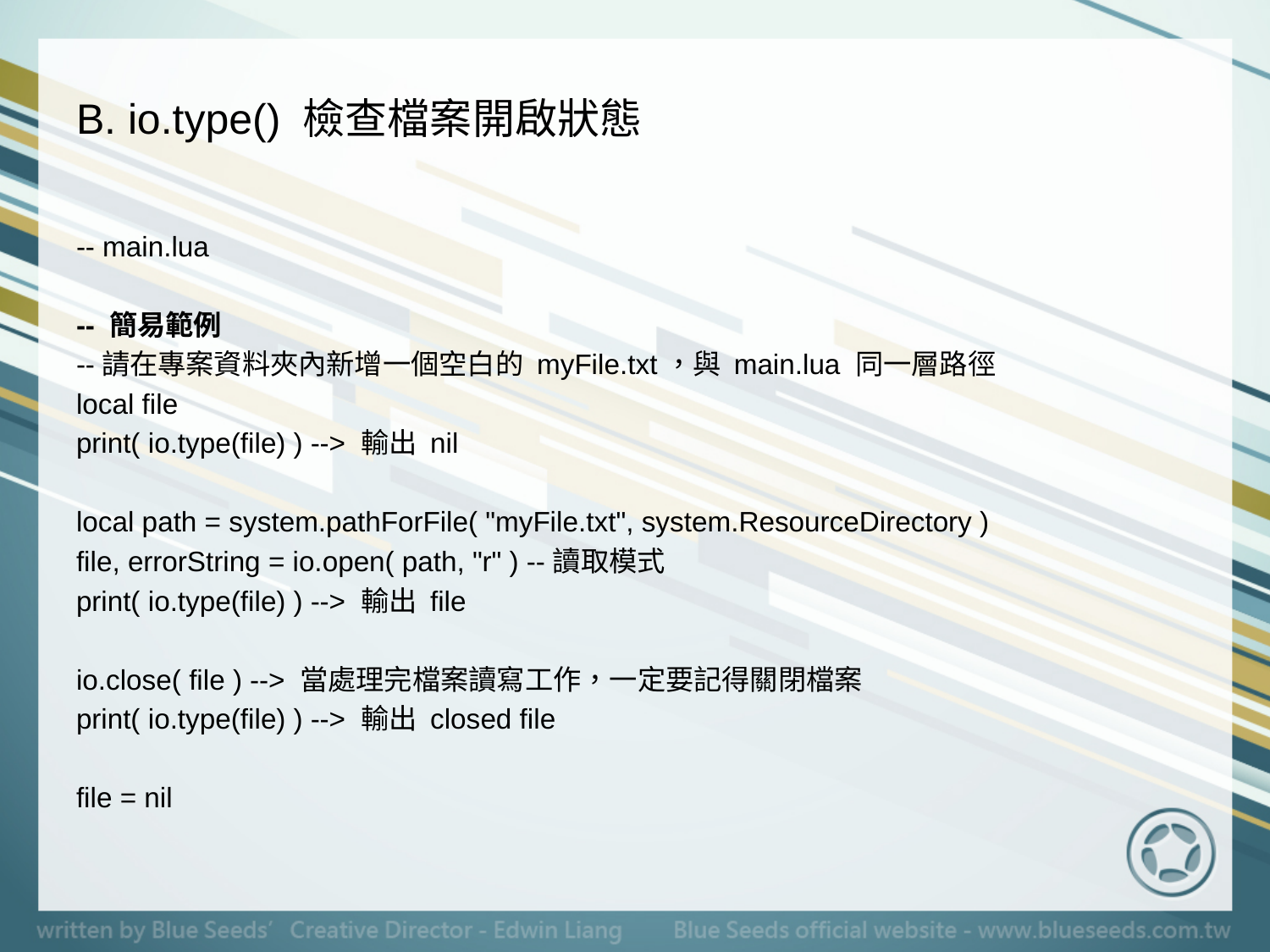

# B. io.type() 檢查檔案開啟狀態
-- main.lua

-- 簡易範例
--請在專案資料夾內新增一個空白的 myFile.txt，與 main.lua 同一層路徑
local file
print( io.type(file) ) --> 輸出 nil

local path = system.pathForFile( "myFile.txt", system.ResourceDirectory )
file, errorString = io.open( path, "r" ) --讀取模式
print( io.type(file) ) --> 輸出 file

io.close( file ) --> 當處理完檔案讀寫工作，一定要記得關閉檔案
print( io.type(file) ) --> 輸出 closed file

file = nil